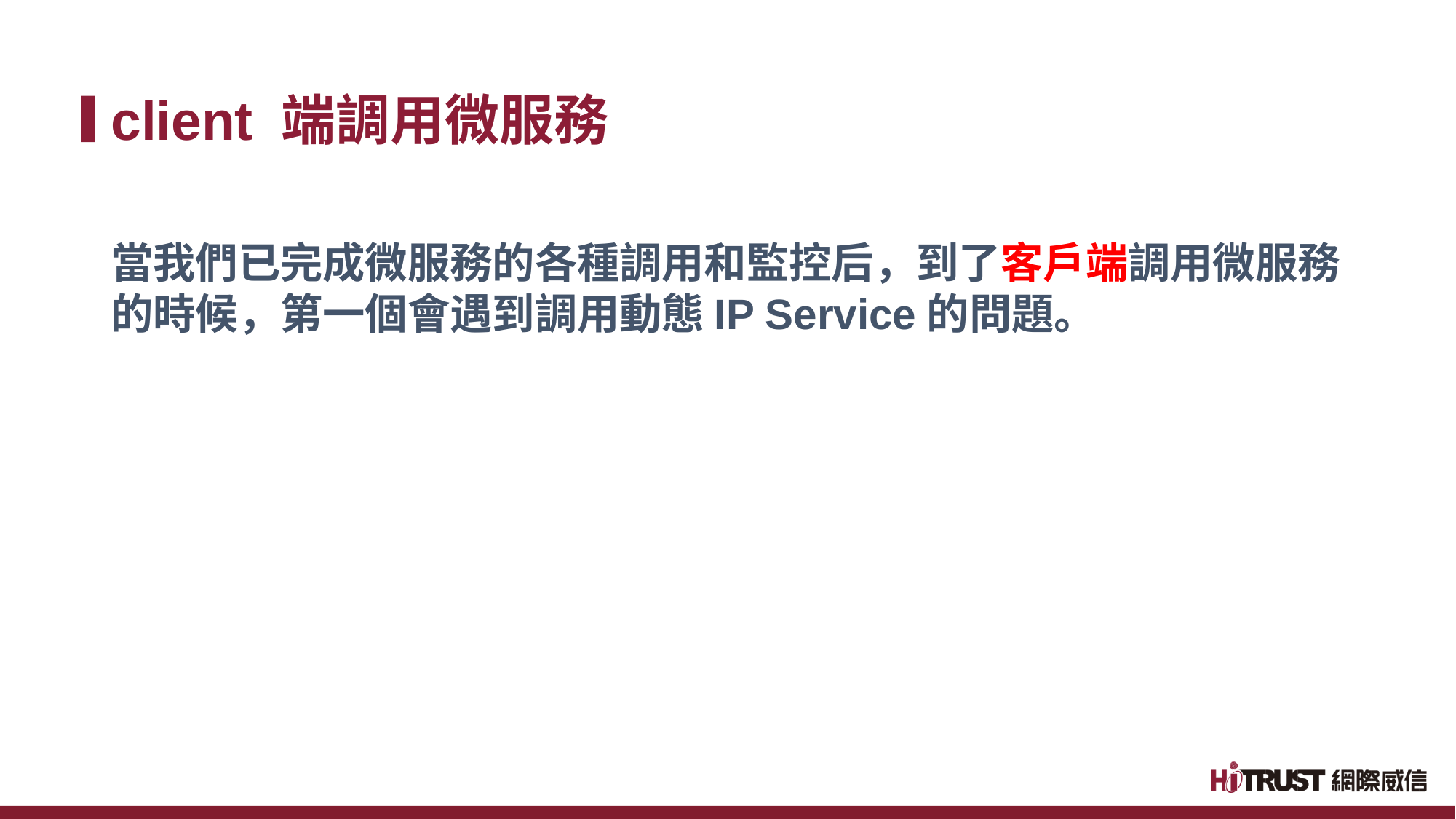

# client 端調用微服務

當我們已完成微服務的各種調用和監控后，到了客戶端調用微服務的時候，第一個會遇到調用動態IP Service的問題。